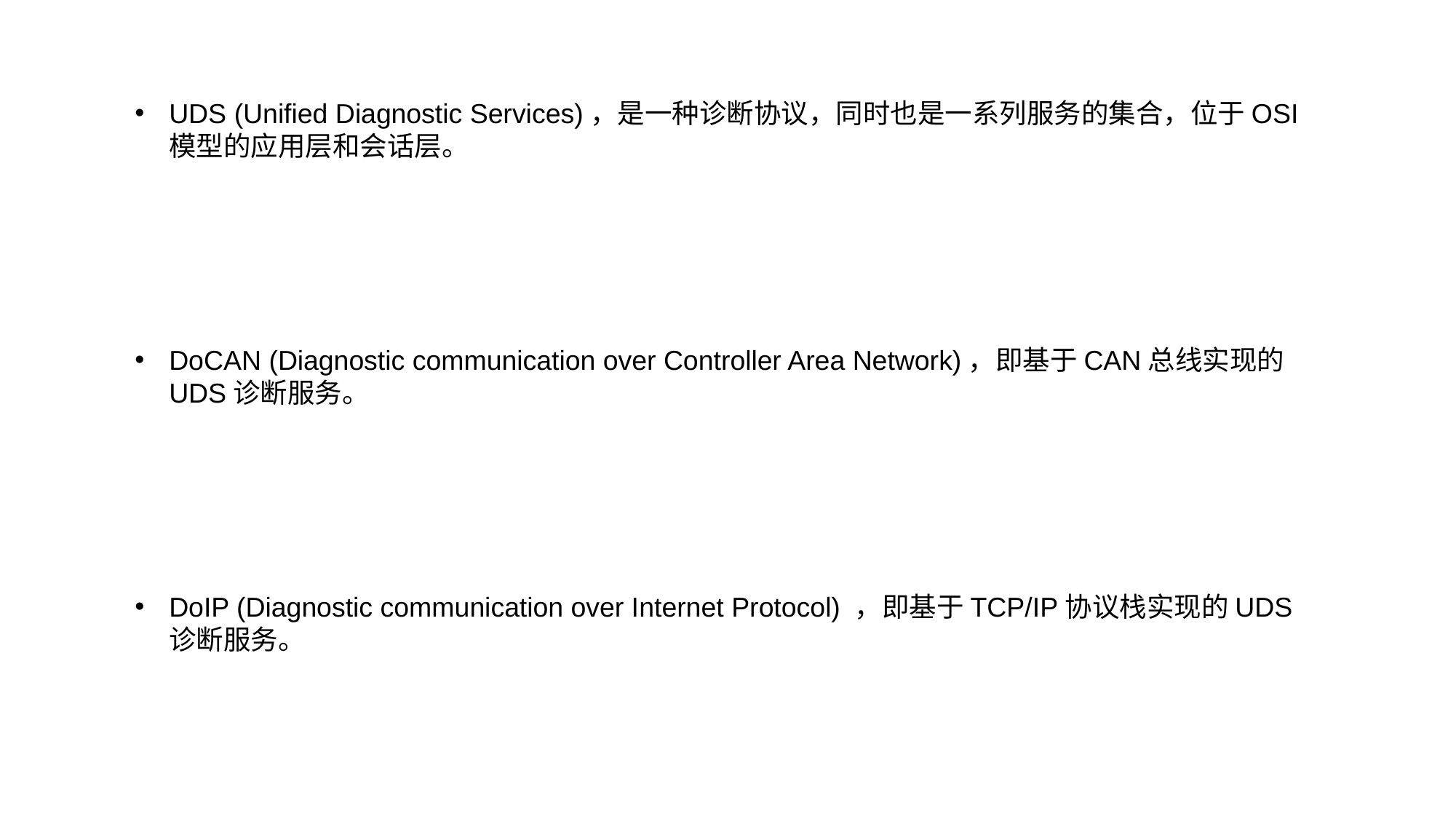

UDS (Unified Diagnostic Services)，是一种诊断协议，同时也是一系列服务的集合，位于OSI模型的应用层和会话层。
DoCAN (Diagnostic communication over Controller Area Network)，即基于CAN总线实现的UDS诊断服务。
DoIP (Diagnostic communication over Internet Protocol) ，即基于TCP/IP协议栈实现的UDS诊断服务。